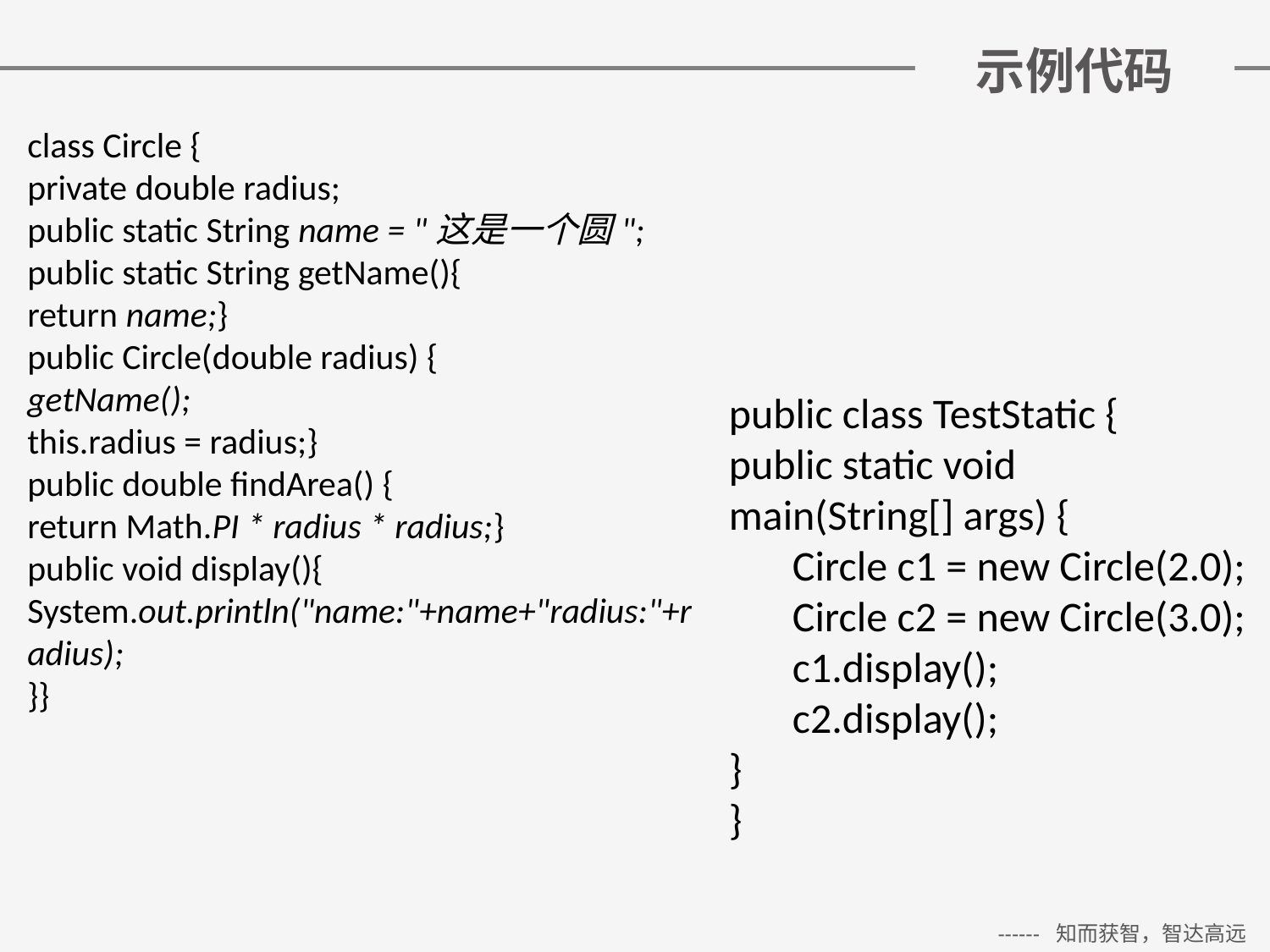

# 示例代码
class Circle {
private double radius;
public static String name = "这是一个圆";
public static String getName(){
return name;}
public Circle(double radius) {
getName();
this.radius = radius;}
public double findArea() {
return Math.PI * radius * radius;}
public void display(){
System.out.println("name:"+name+"radius:"+radius);
}}
public class TestStatic {
public static void main(String[] args) {
Circle c1 = new Circle(2.0);
Circle c2 = new Circle(3.0);
c1.display();
c2.display();
}
}